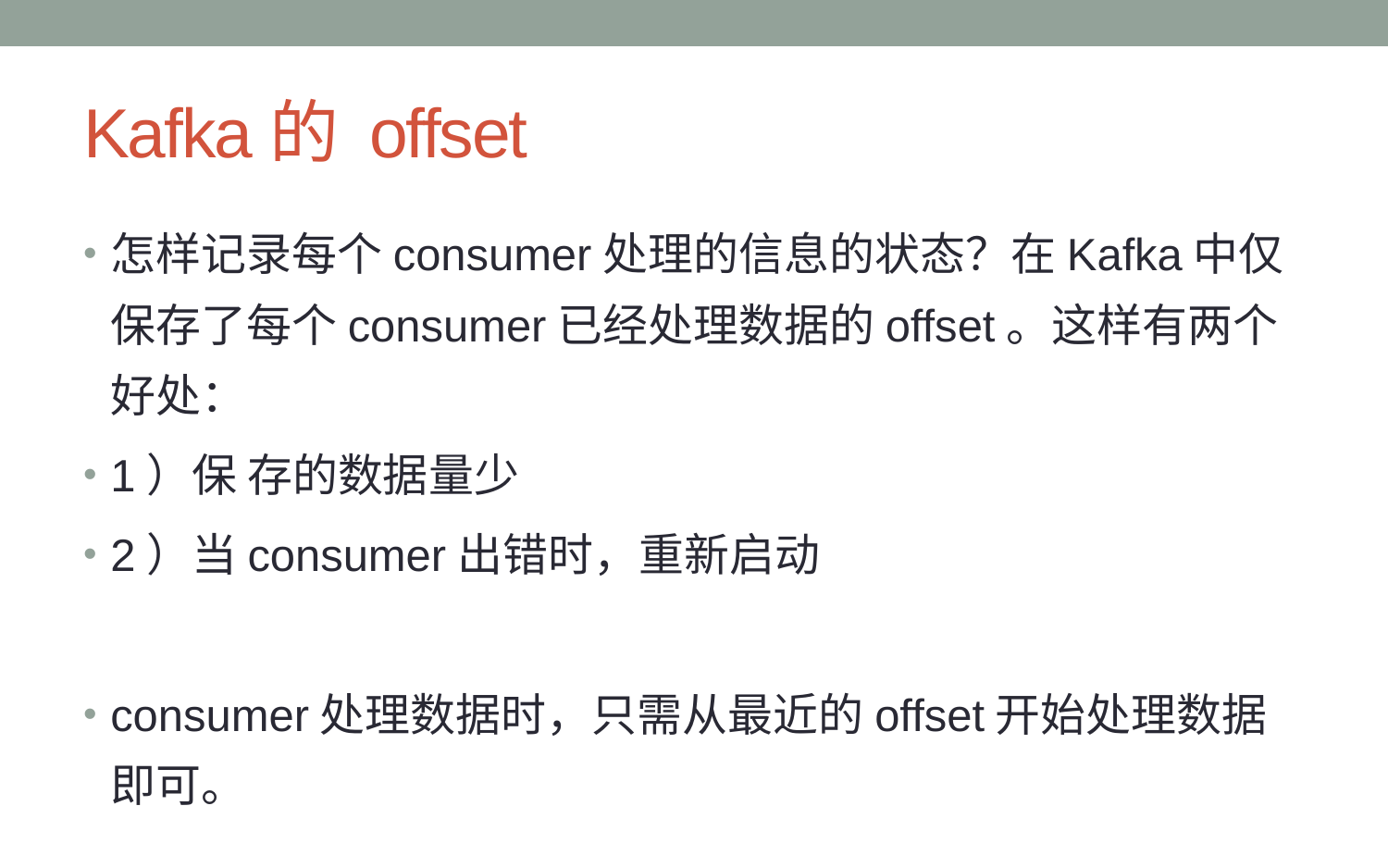

# Kafka的 offset
怎样记录每个consumer处理的信息的状态？在Kafka中仅保存了每个consumer已经处理数据的offset。这样有两个好处：
1）保 存的数据量少
2）当consumer出错时，重新启动

consumer处理数据时，只需从最近的offset开始处理数据即可。